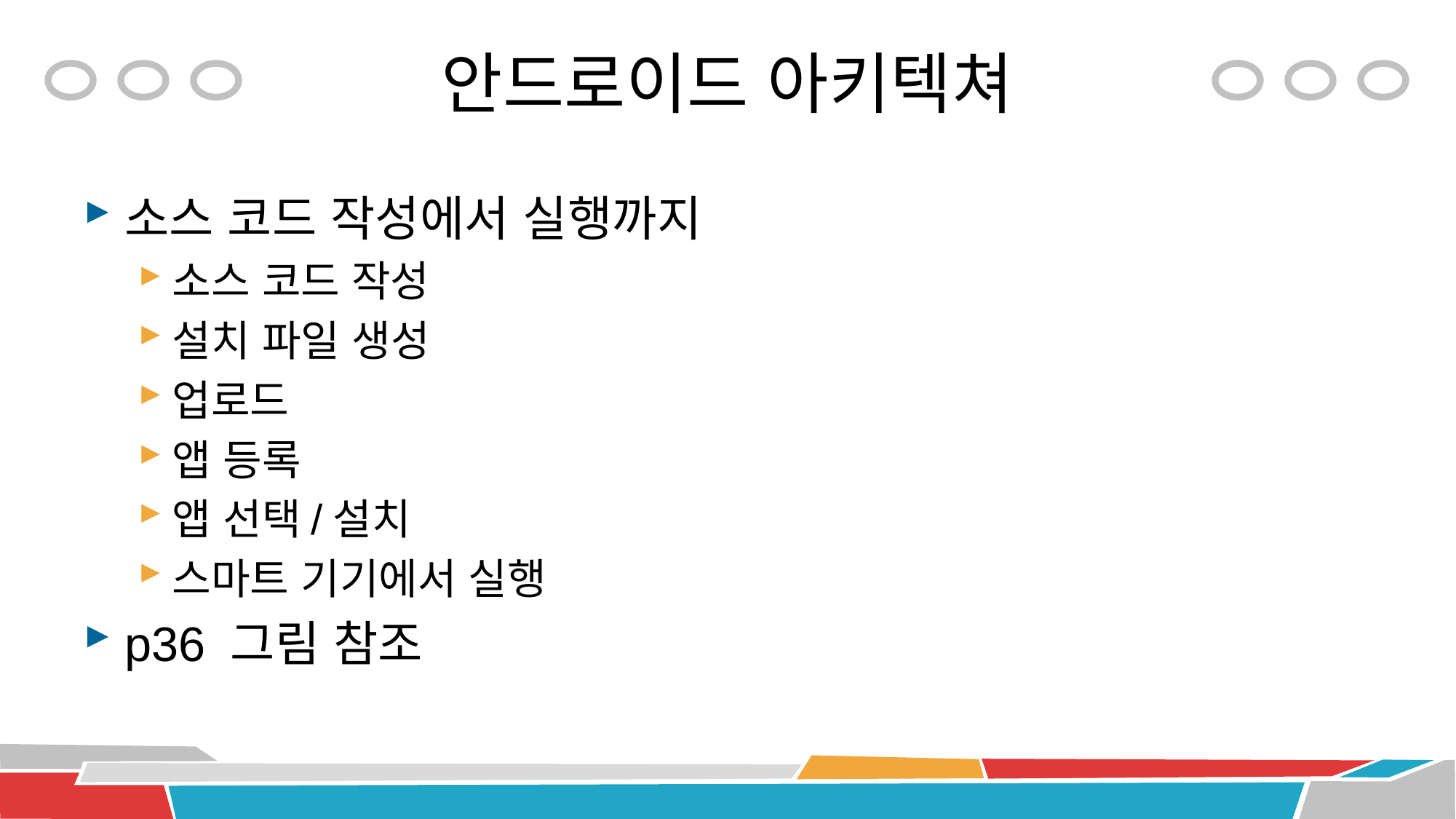

# 안드로이드 아키텍쳐
소스 코드 작성에서 실행까지
소스 코드 작성
설치 파일 생성
업로드
앱 등록
앱 선택/설치
스마트 기기에서 실행
p36 그림 참조